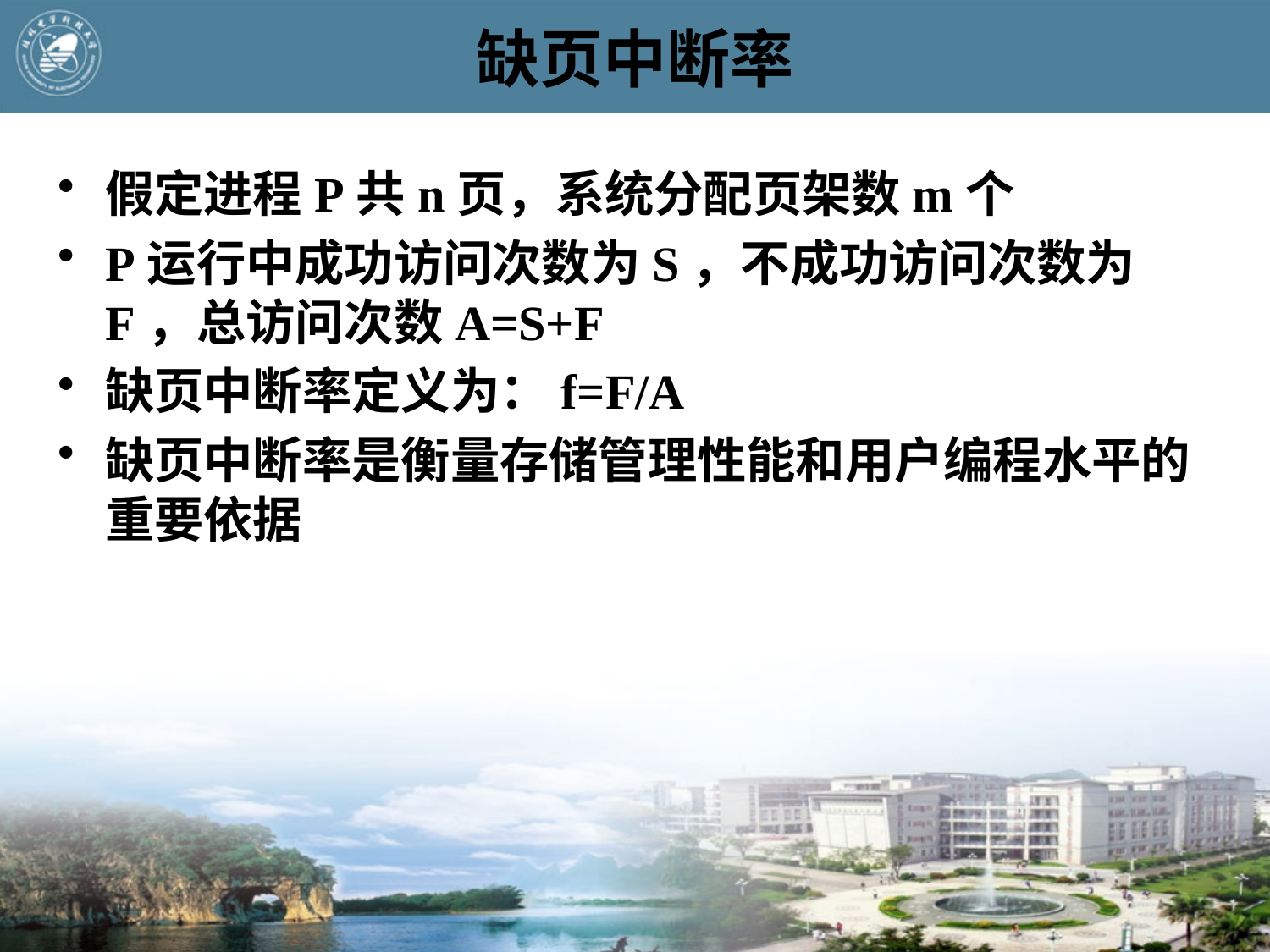

# 缺页中断率
假定进程P共n页，系统分配页架数m个
P运行中成功访问次数为S，不成功访问次数为F，总访问次数A=S+F
缺页中断率定义为：f=F/A
缺页中断率是衡量存储管理性能和用户编程水平的重要依据